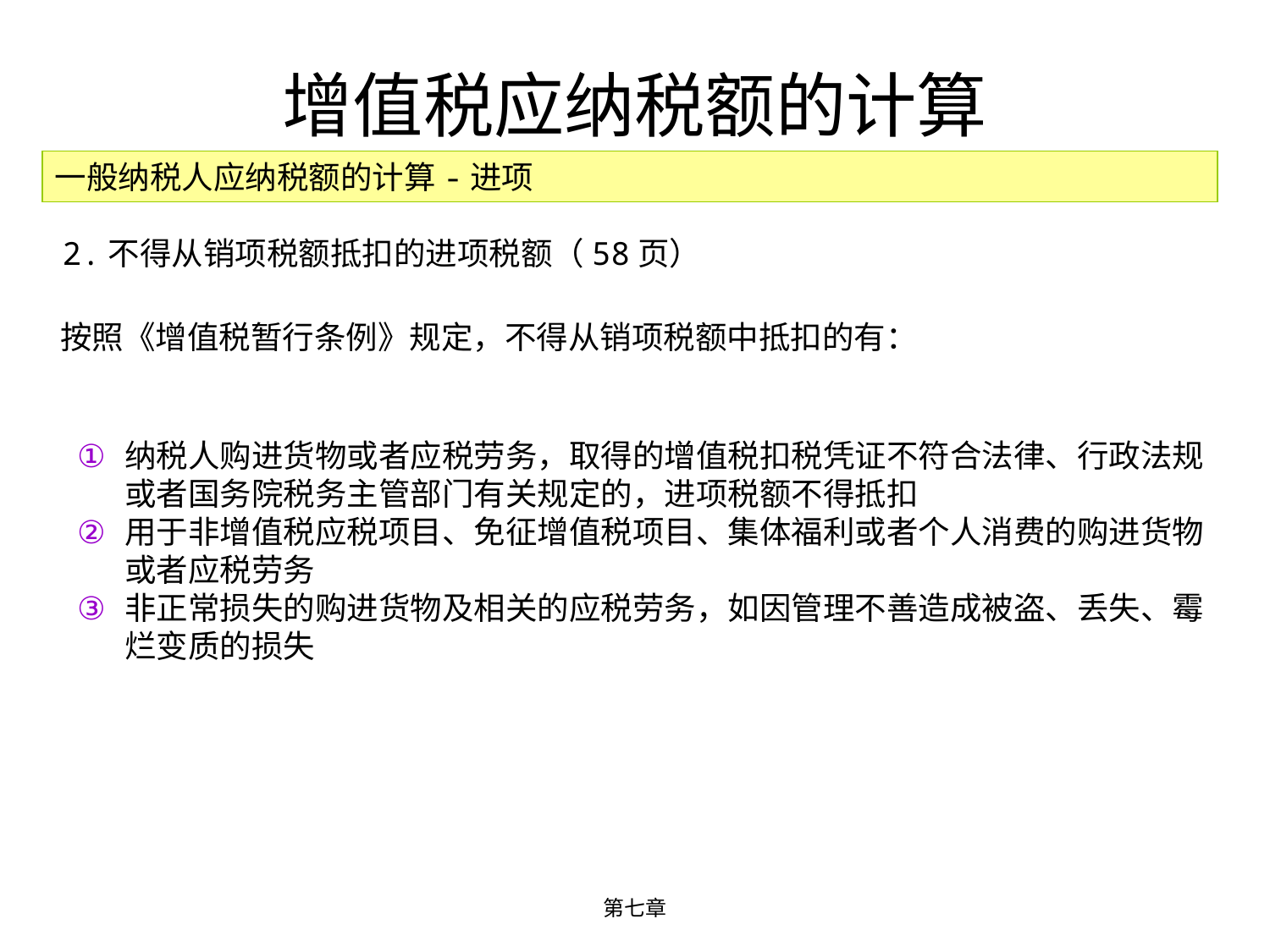

# 增值税应纳税额的计算
一般纳税人应纳税额的计算-进项
2.不得从销项税额抵扣的进项税额（58页）
按照《增值税暂行条例》规定，不得从销项税额中抵扣的有：
纳税人购进货物或者应税劳务，取得的增值税扣税凭证不符合法律、行政法规或者国务院税务主管部门有关规定的，进项税额不得抵扣
用于非增值税应税项目、免征增值税项目、集体福利或者个人消费的购进货物或者应税劳务
非正常损失的购进货物及相关的应税劳务，如因管理不善造成被盗、丢失、霉烂变质的损失

第七章
69